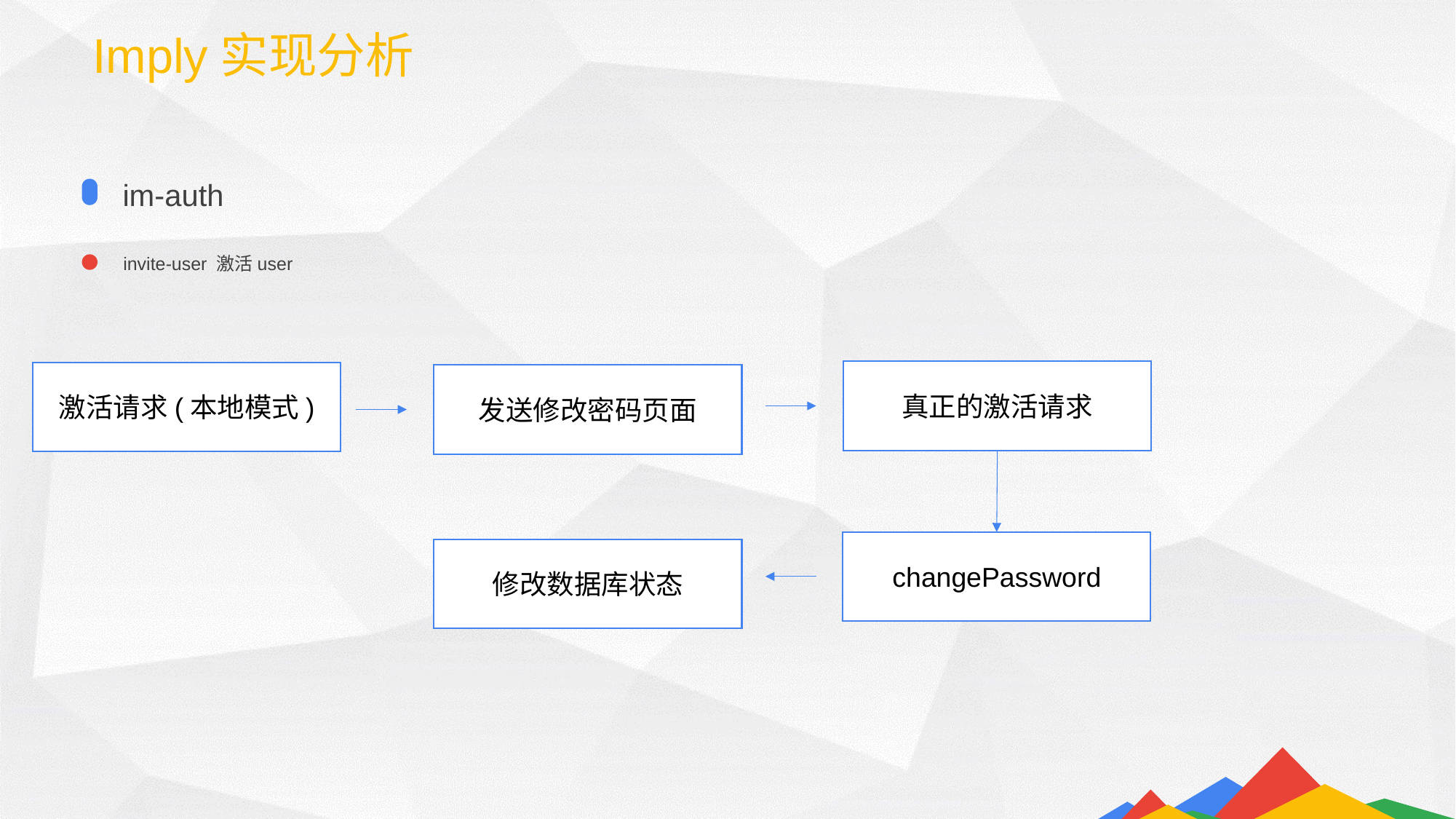

Imply实现分析
im-auth

invite-user 激活user

真正的激活请求
激活请求(本地模式)
发送修改密码页面
changePassword
修改数据库状态